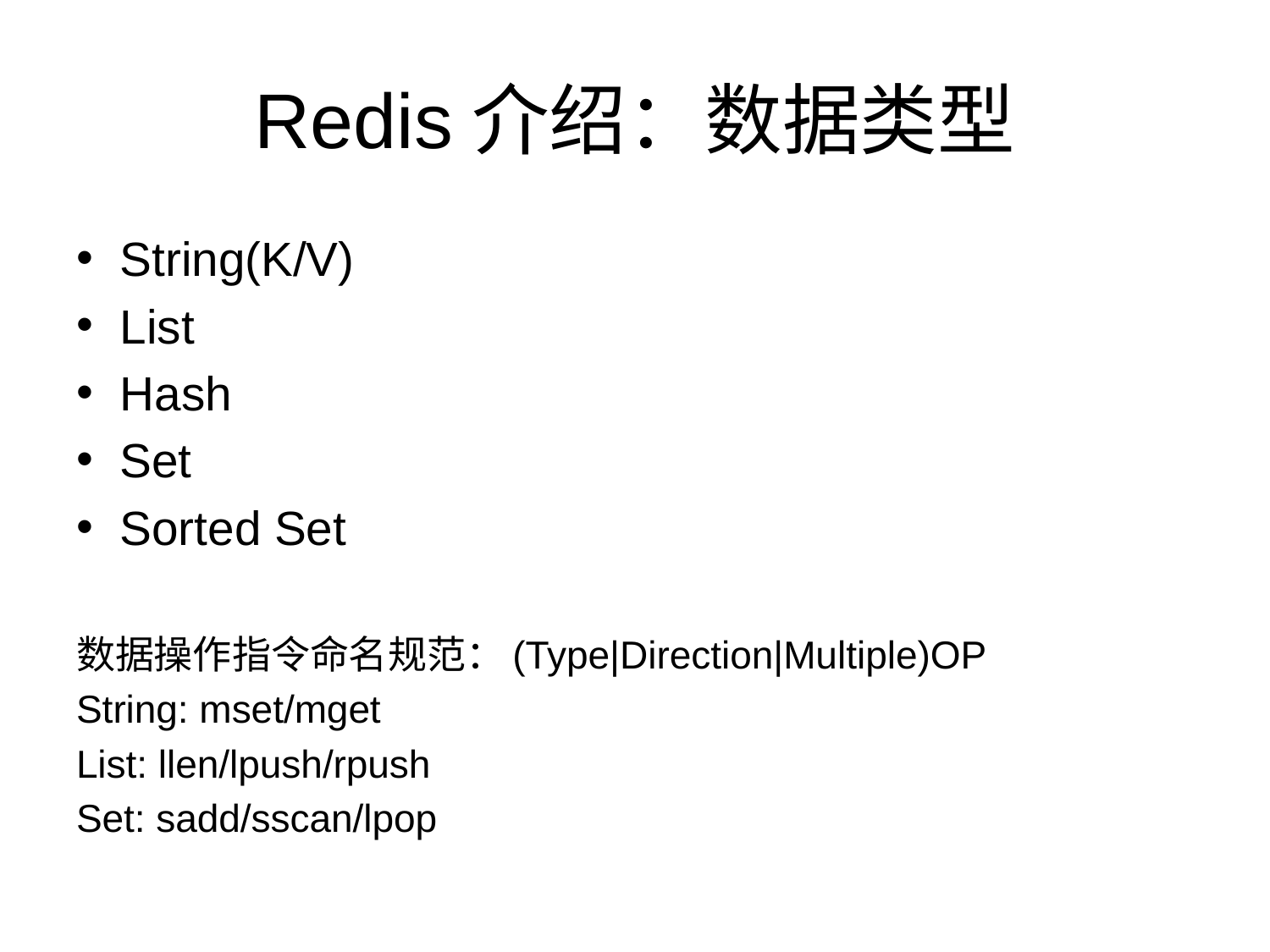

# Redis介绍：数据类型
String(K/V)
List
Hash
Set
Sorted Set

数据操作指令命名规范：(Type|Direction|Multiple)OP
String: mset/mget
List: llen/lpush/rpush
Set: sadd/sscan/lpop